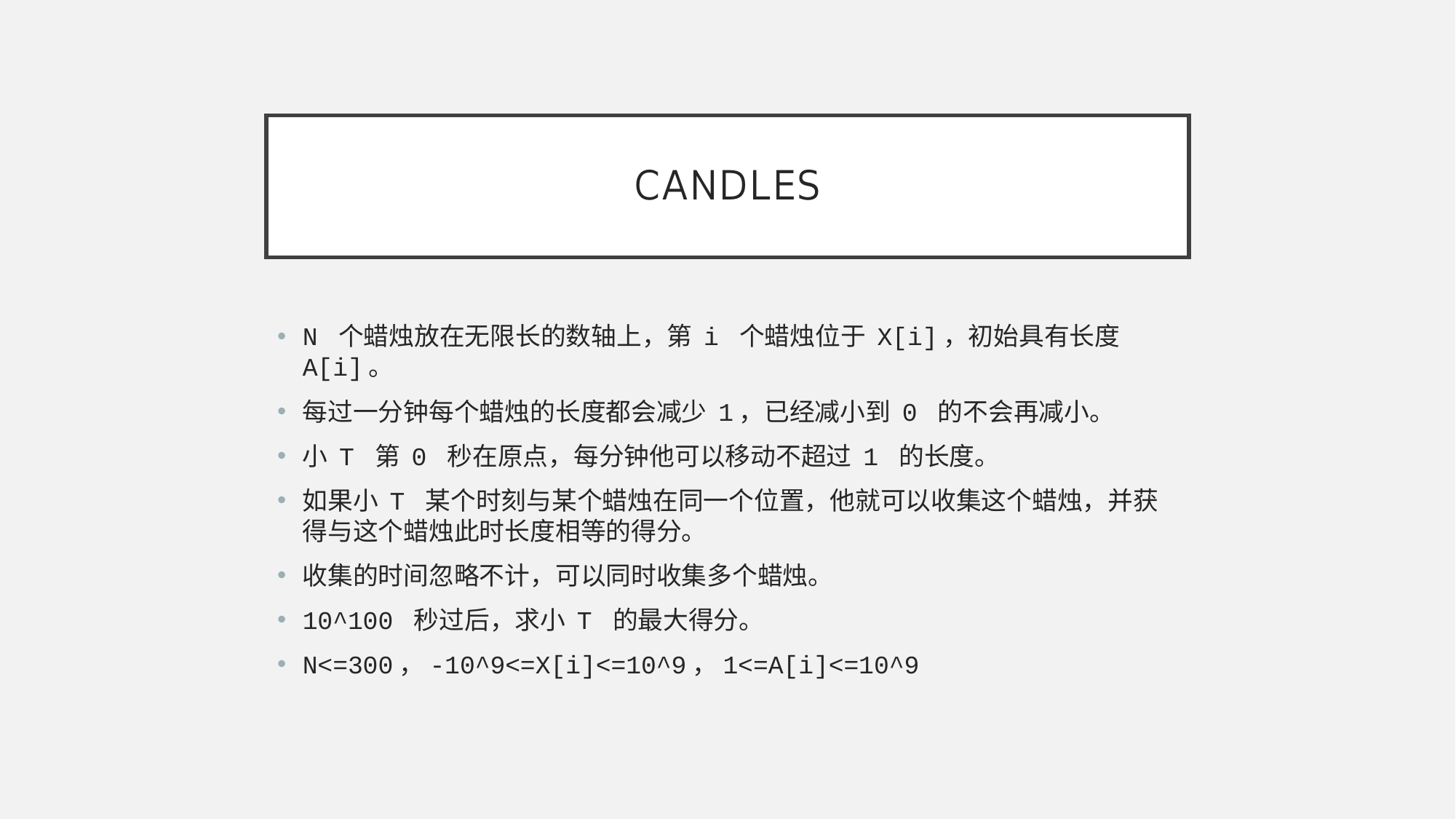

# CANDLES
N 个蜡烛放在无限长的数轴上，第 i 个蜡烛位于 X[i]，初始具有长度A[i]。
每过一分钟每个蜡烛的长度都会减少 1，已经减小到 0 的不会再减小。
小 T 第 0 秒在原点，每分钟他可以移动不超过 1 的长度。
如果小 T 某个时刻与某个蜡烛在同一个位置，他就可以收集这个蜡烛，并获得与这个蜡烛此时长度相等的得分。
收集的时间忽略不计，可以同时收集多个蜡烛。
10^100 秒过后，求小 T 的最大得分。
N<=300，-10^9<=X[i]<=10^9，1<=A[i]<=10^9